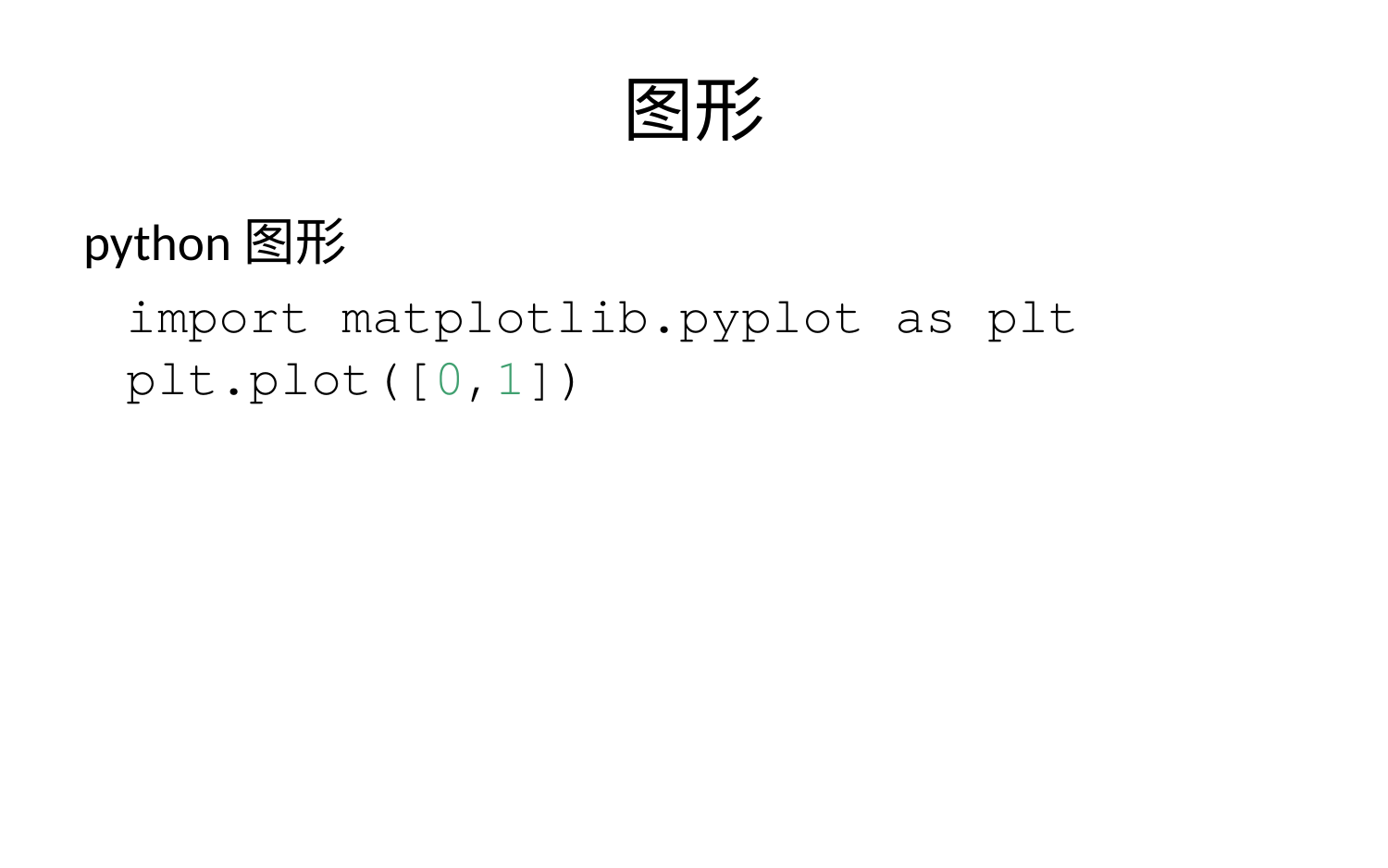

# 图形
python图形
import matplotlib.pyplot as plt
plt.plot([0,1])